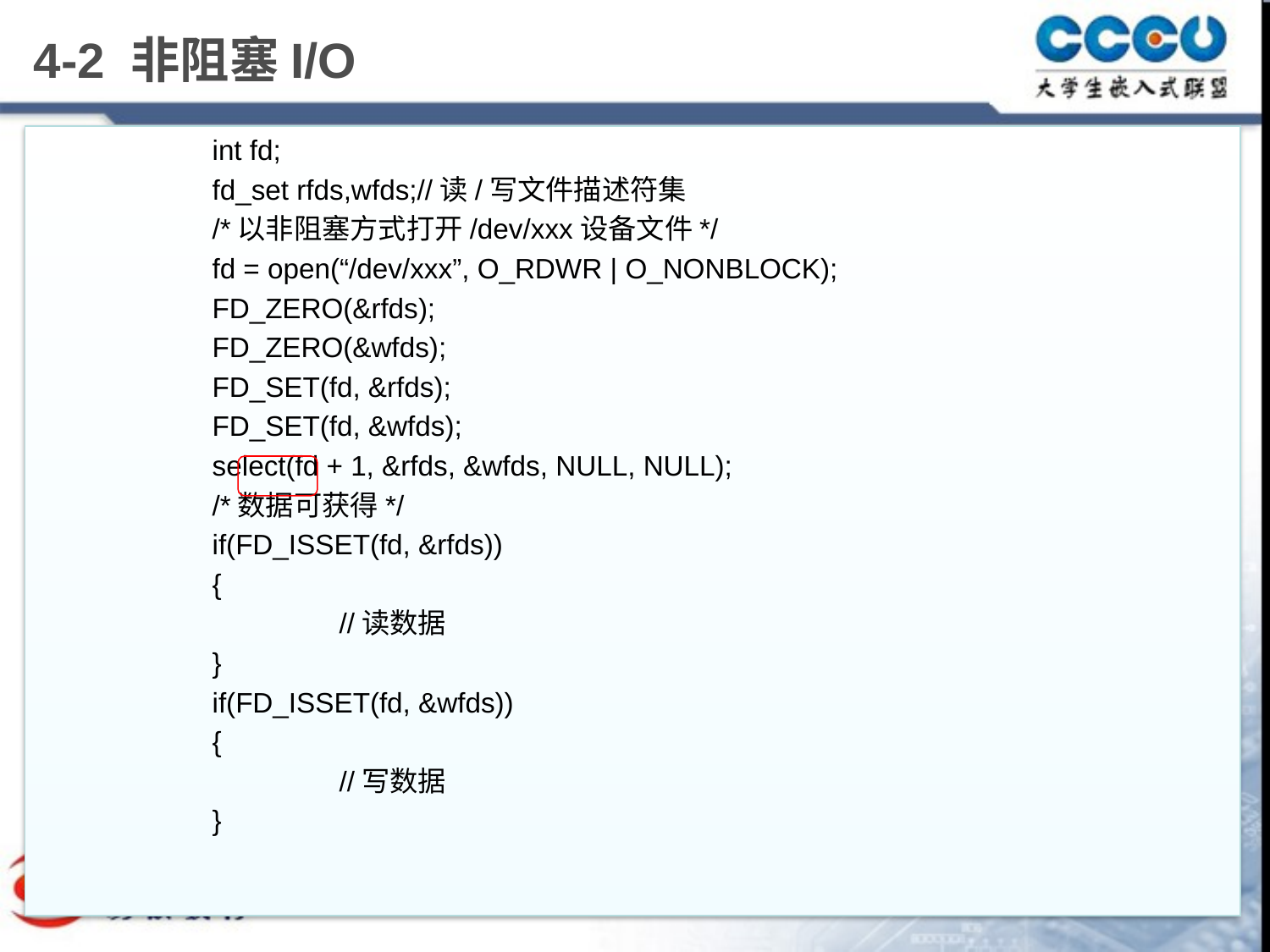

# 4-2 非阻塞I/O
		int fd;
		fd_set rfds,wfds;//读/写文件描述符集
		/*以非阻塞方式打开/dev/xxx设备文件*/
		fd = open(“/dev/xxx”, O_RDWR | O_NONBLOCK);
		FD_ZERO(&rfds);
		FD_ZERO(&wfds);
		FD_SET(fd, &rfds);
		FD_SET(fd, &wfds);
		select(fd + 1, &rfds, &wfds, NULL, NULL);
		/*数据可获得*/
		if(FD_ISSET(fd, &rfds))
		{
			//读数据
		}
		if(FD_ISSET(fd, &wfds))
		{
			//写数据
		}